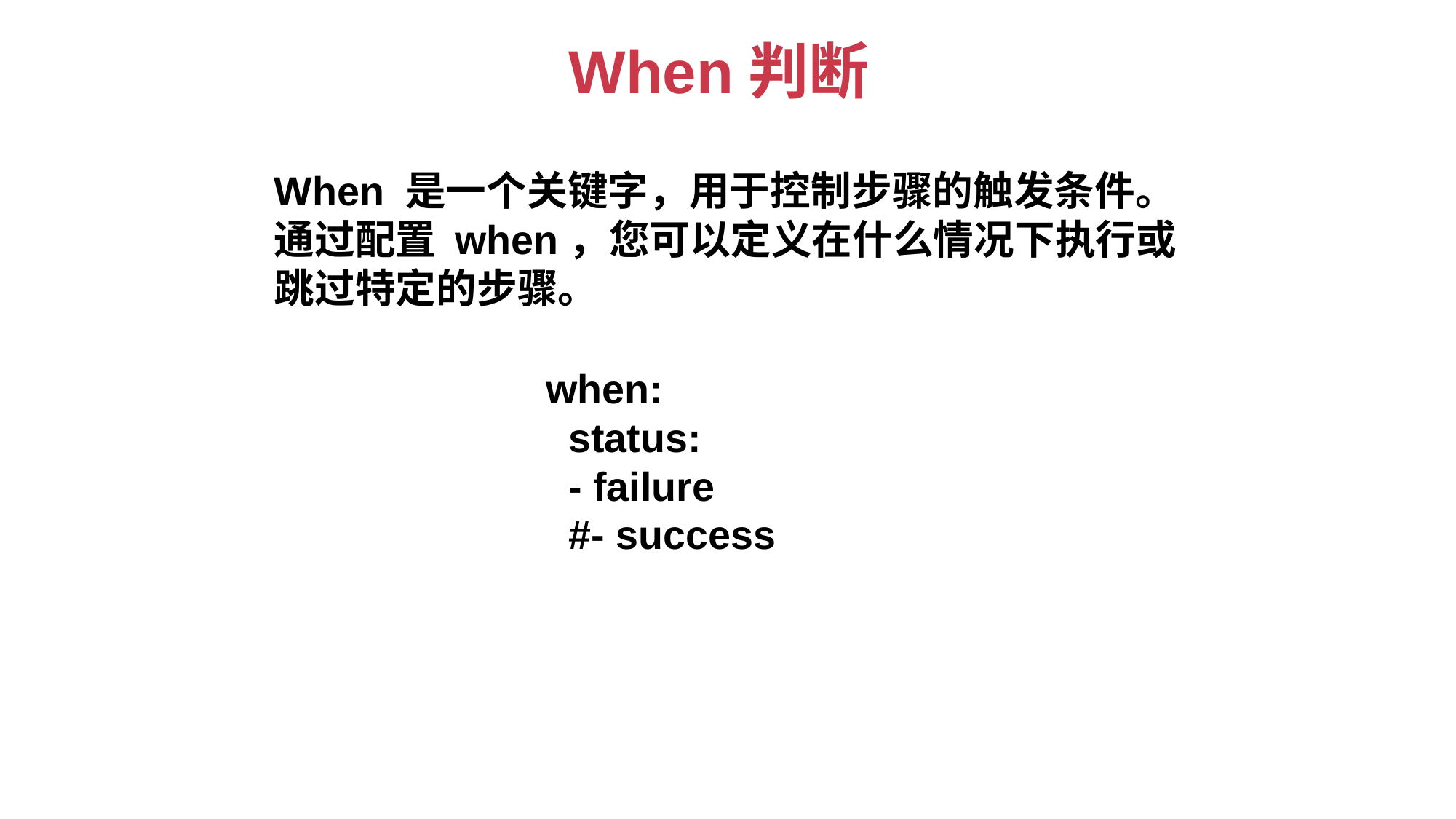

When判断
When 是一个关键字，用于控制步骤的触发条件。通过配置 when，您可以定义在什么情况下执行或跳过特定的步骤。

  when:
    status:
    - failure
    #- success